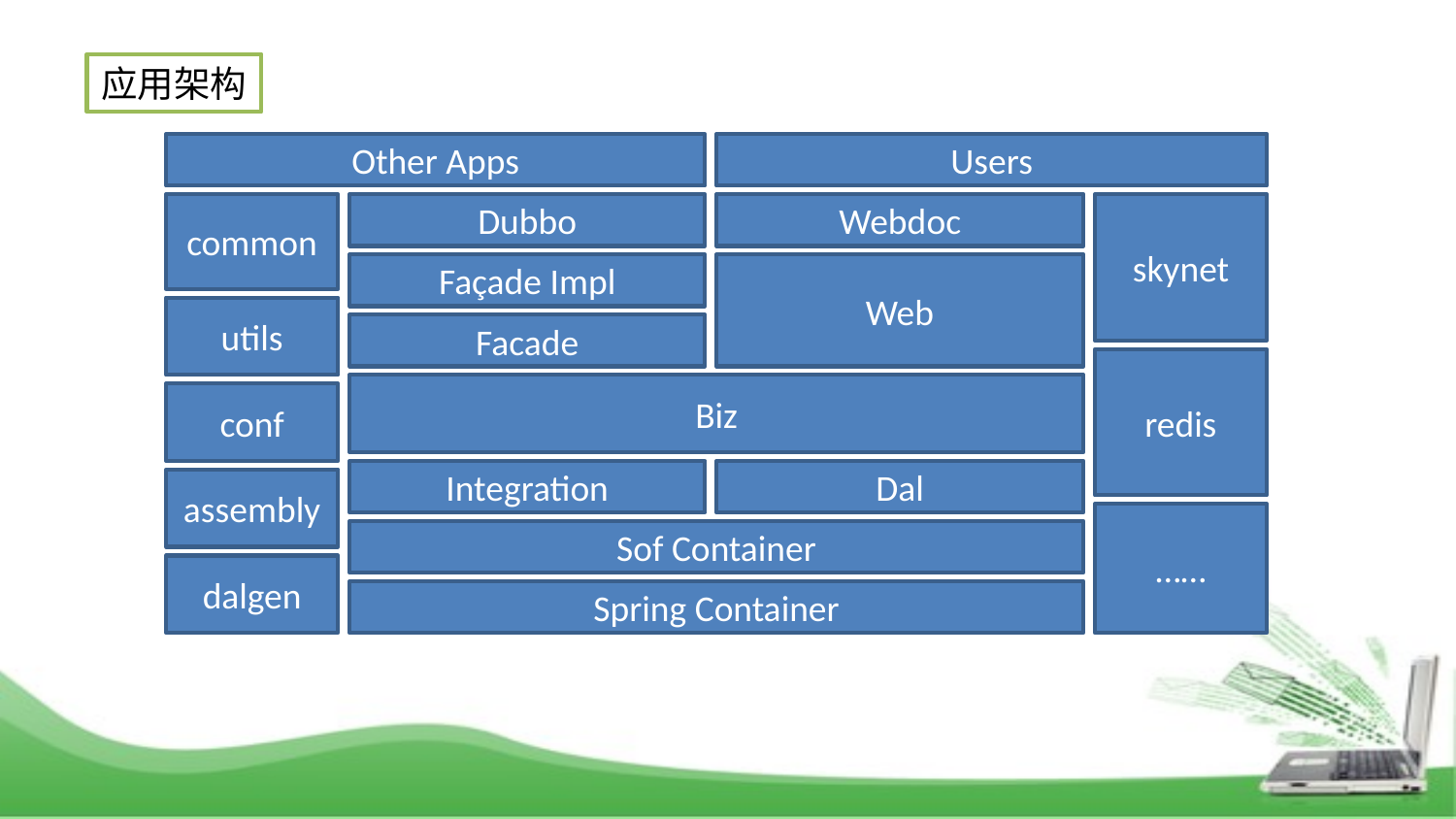

应用架构
Other Apps
Users
common
Dubbo
Webdoc
skynet
Façade Impl
Web
utils
Facade
redis
Biz
conf
Integration
Dal
assembly
……
Sof Container
dalgen
Spring Container